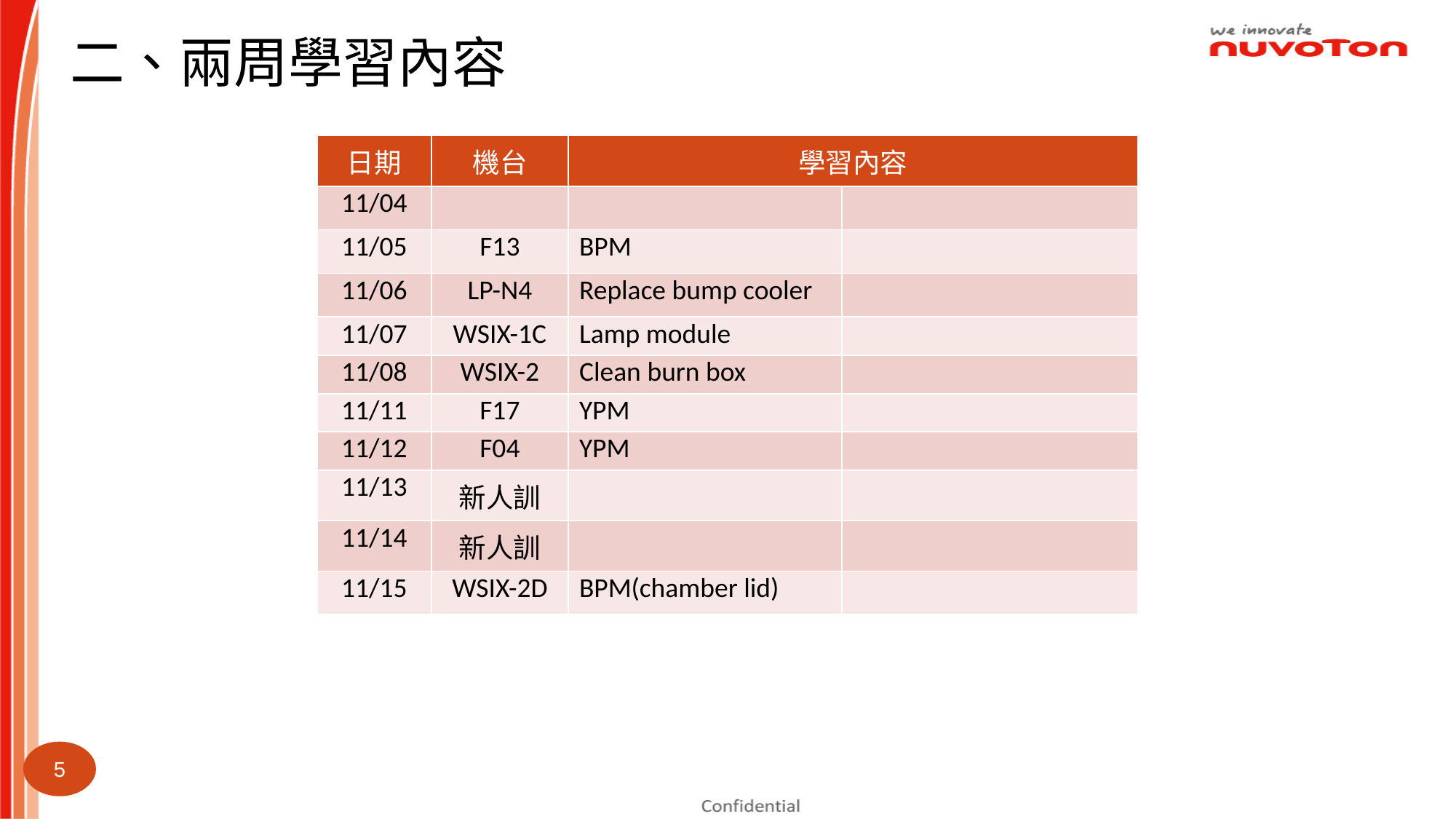

二、兩周學習內容
| 日期 | 機台 | 學習內容 |  |
| --- | --- | --- | --- |
| 11/04 |  |  |  |
| 11/05 | F13 | BPM |  |
| 11/06 | LP-N4 | Replace bump cooler |  |
| 11/07 | WSIX-1C | Lamp module |  |
| 11/08 | WSIX-2 | Clean burn box |  |
| 11/11 | F17 | YPM |  |
| 11/12 | F04 | YPM |  |
| 11/13 | 新人訓 |  |  |
| 11/14 | 新人訓 |  |  |
| 11/15 | WSIX-2D | BPM(chamber lid) |  |
2024.06.03 ~ 2024.06.14
5